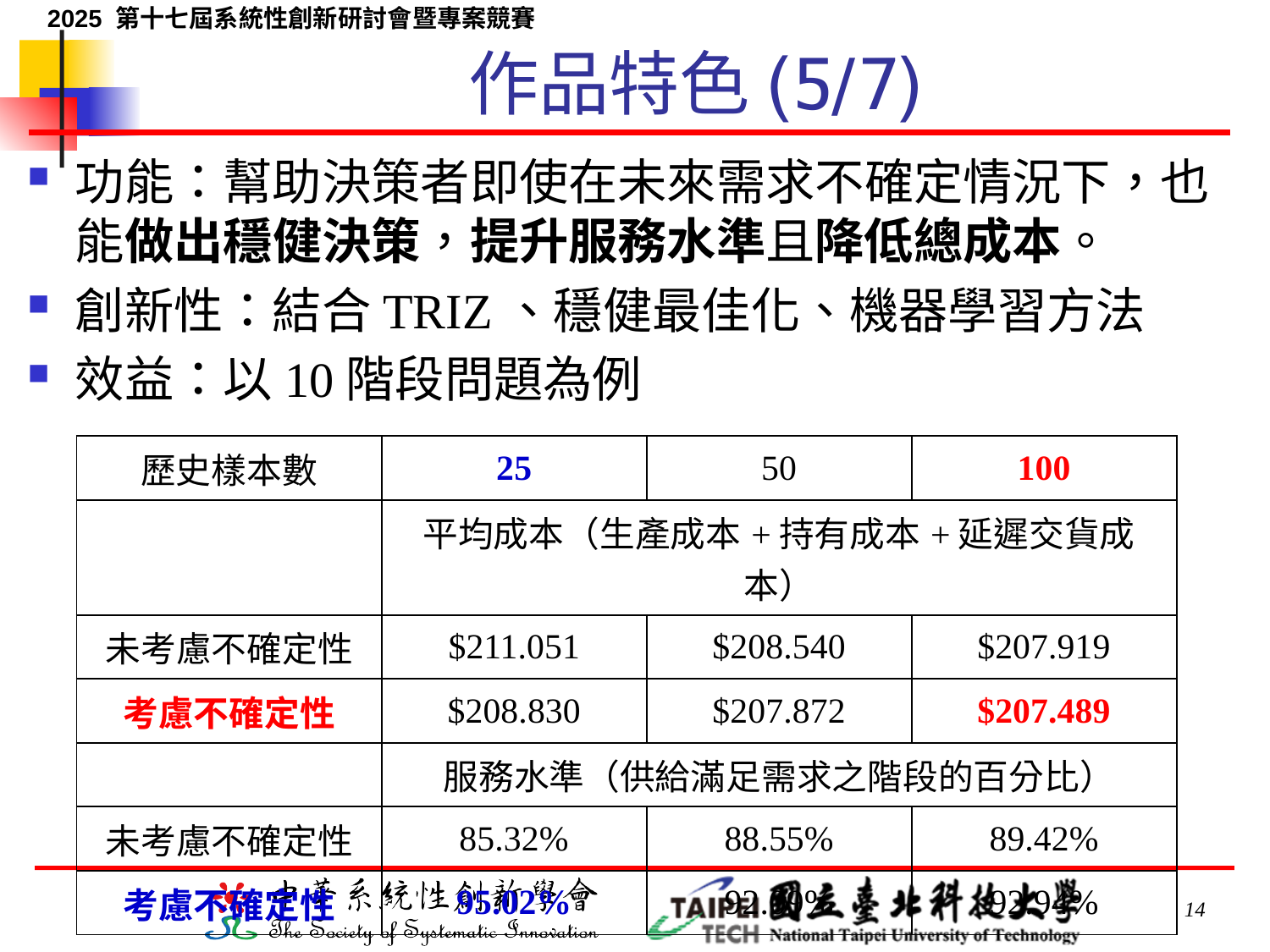

# 作品特色(5/7)
功能：幫助決策者即使在未來需求不確定情況下，也能做出穩健決策，提升服務水準且降低總成本。
創新性：結合TRIZ、穩健最佳化、機器學習方法
效益：以10階段問題為例
| 歷史樣本數 | 25 | 50 | 100 |
| --- | --- | --- | --- |
|  | 平均成本（生產成本+持有成本+延遲交貨成本） |  |  |
| 未考慮不確定性 | $211.051 | $208.540 | $207.919 |
| 考慮不確定性 | $208.830 | $207.872 | $207.489 |
|  | 服務水準（供給滿足需求之階段的百分比） |  |  |
| 未考慮不確定性 | 85.32% | 88.55% | 89.42% |
| 考慮不確定性 | 95.02% | 92.09% | 92.94% |